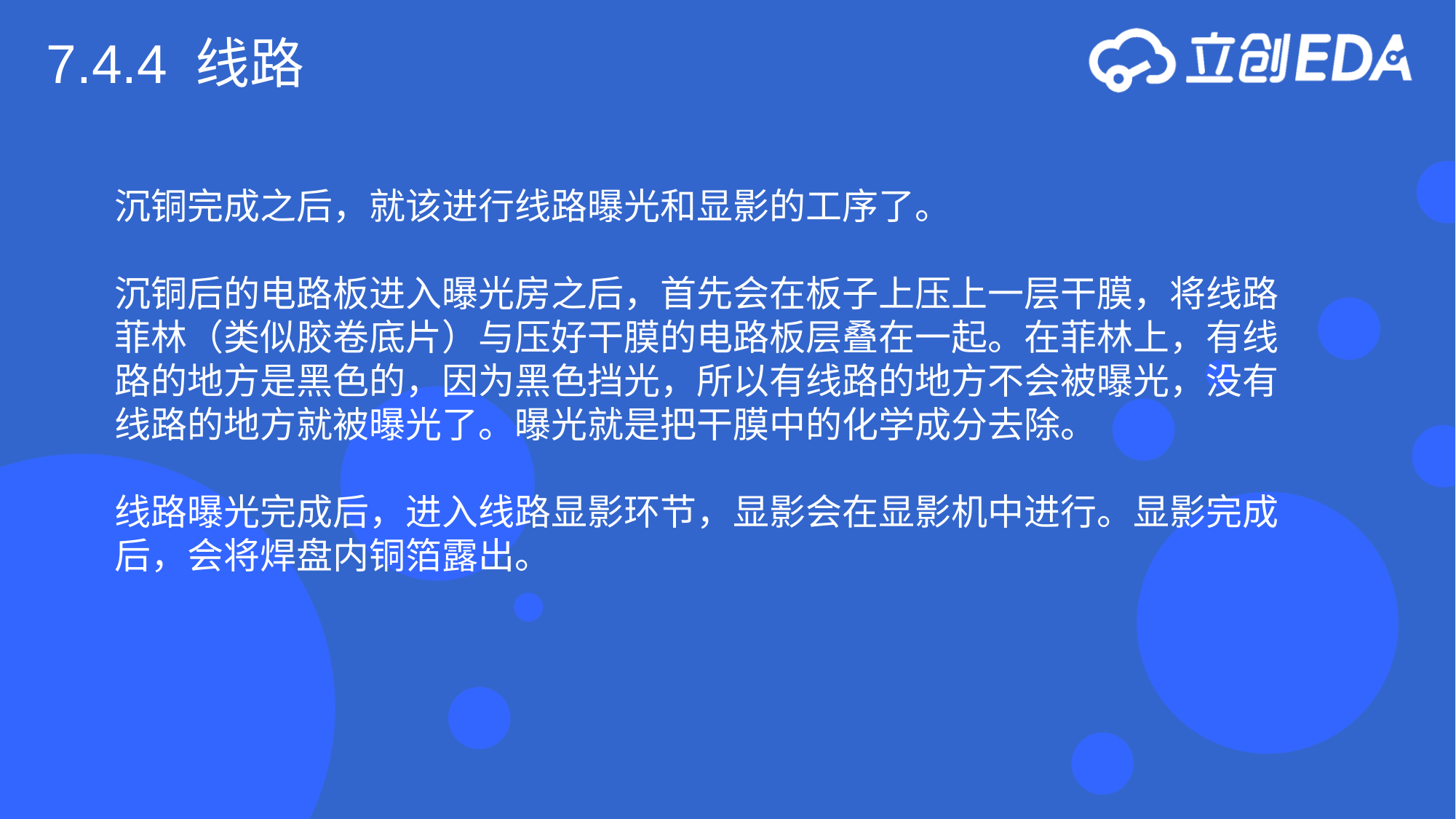

7.4.4 线路
沉铜完成之后，就该进行线路曝光和显影的工序了。

沉铜后的电路板进入曝光房之后，首先会在板子上压上一层干膜，将线路菲林（类似胶卷底片）与压好干膜的电路板层叠在一起。在菲林上，有线路的地方是黑色的，因为黑色挡光，所以有线路的地方不会被曝光，没有线路的地方就被曝光了。曝光就是把干膜中的化学成分去除。

线路曝光完成后，进入线路显影环节，显影会在显影机中进行。显影完成后，会将焊盘内铜箔露出。